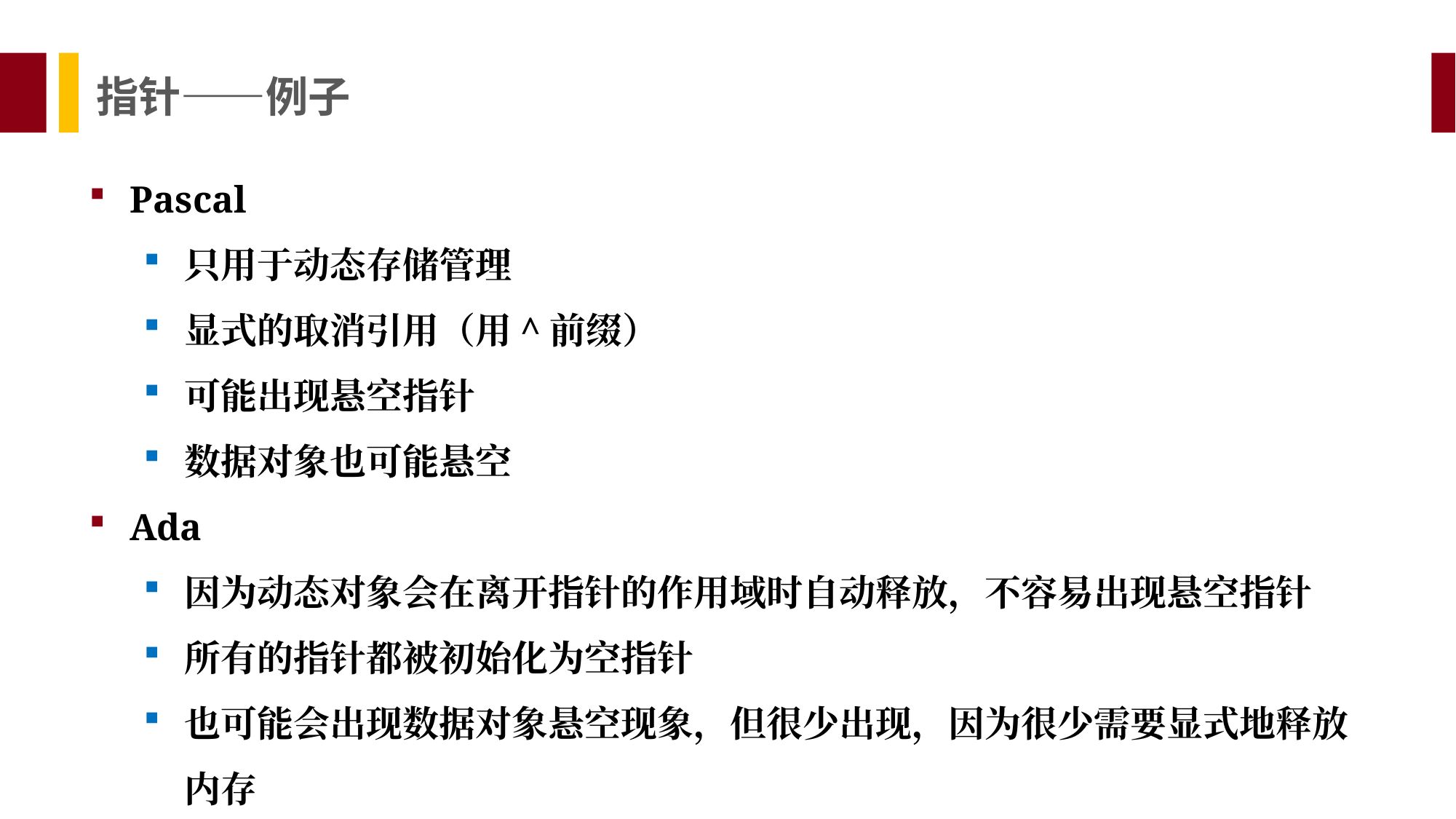

指针——例子
Pascal
只用于动态存储管理
显式的取消引用（用^前缀）
可能出现悬空指针
数据对象也可能悬空
Ada
因为动态对象会在离开指针的作用域时自动释放，不容易出现悬空指针
所有的指针都被初始化为空指针
也可能会出现数据对象悬空现象，但很少出现，因为很少需要显式地释放内存